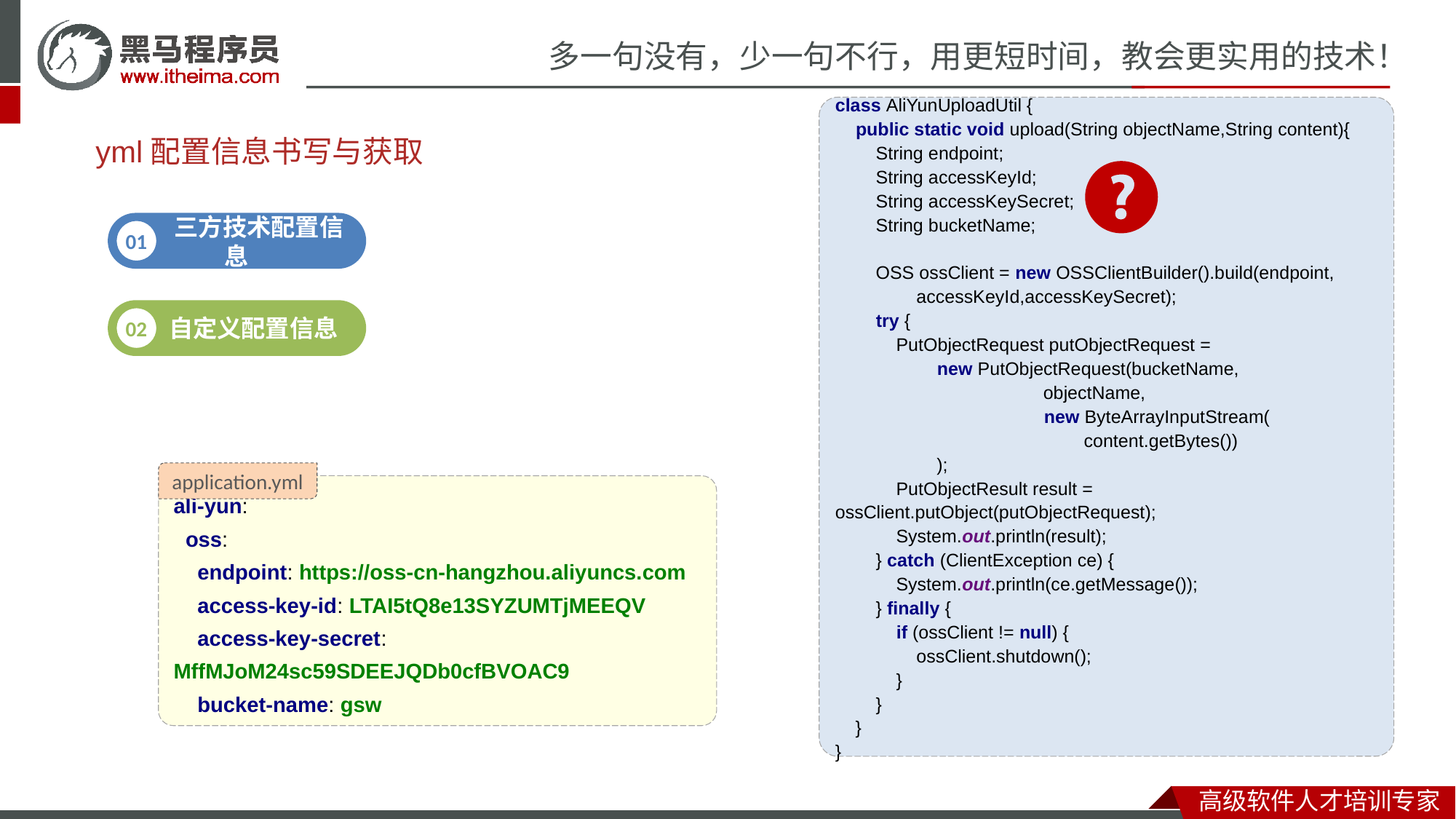

class AliYunUploadUtil {
    public static void upload(String objectName,String content){
        String endpoint;
        String accessKeyId;
        String accessKeySecret;
        String bucketName;
        OSS ossClient = new OSSClientBuilder().build(endpoint,
                accessKeyId,accessKeySecret);
        try {
            PutObjectRequest putObjectRequest =
                    new PutObjectRequest(bucketName,
                                         objectName,
                                         new ByteArrayInputStream(
                                                 content.getBytes())
                    );
            PutObjectResult result = ossClient.putObject(putObjectRequest);
            System.out.println(result);
        } catch (ClientException ce) {
            System.out.println(ce.getMessage());
        } finally {
            if (ossClient != null) {
                ossClient.shutdown();
            }
        }
    }
}
# yml配置信息书写与获取

       三方技术配置信息
01
     自定义配置信息
02
application.yml
ali-yun:
  oss:
    endpoint: https://oss-cn-hangzhou.aliyuncs.com
    access-key-id: LTAI5tQ8e13SYZUMTjMEEQV
    access-key-secret: MffMJoM24sc59SDEEJQDb0cfBVOAC9
    bucket-name: gsw